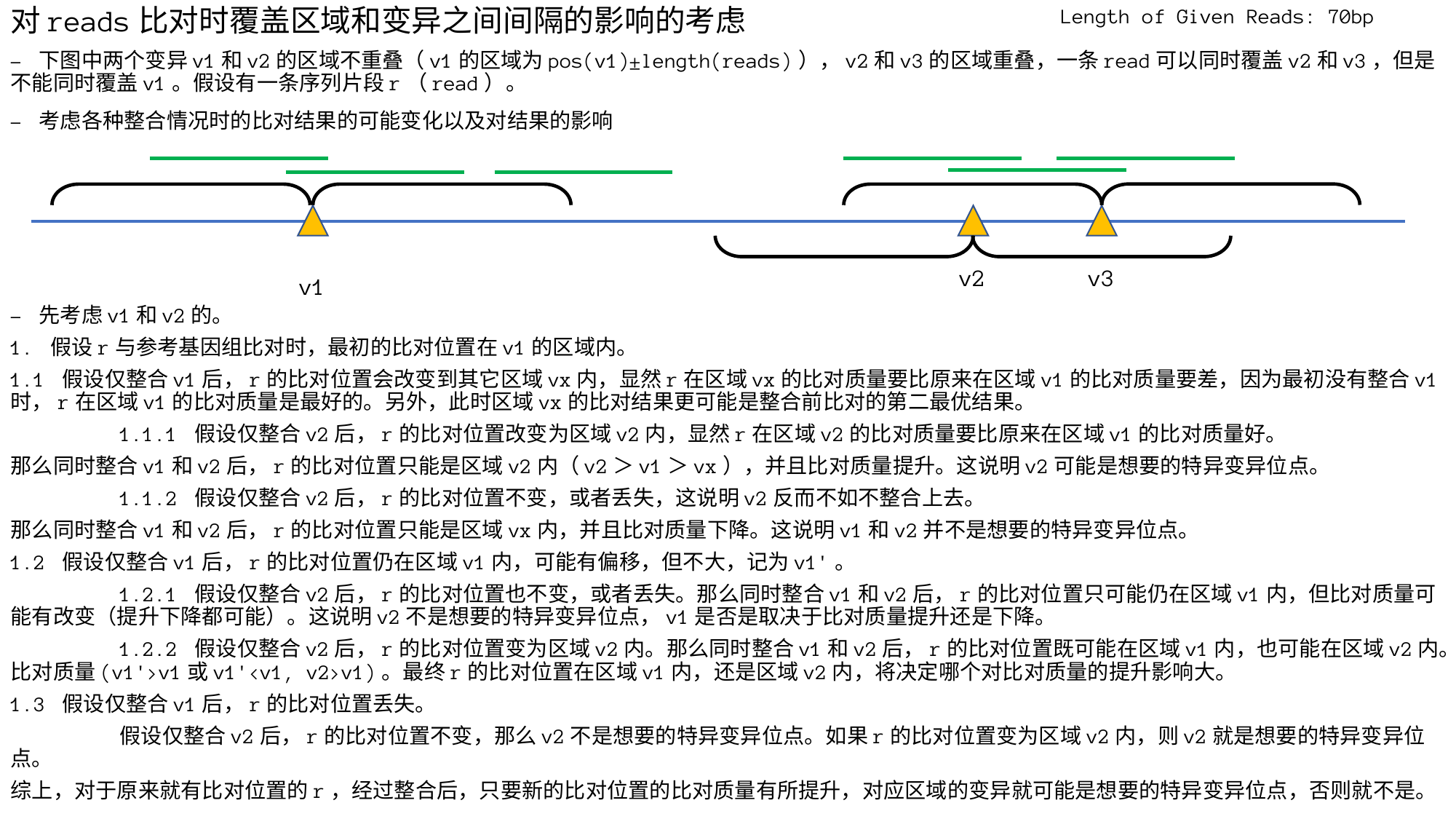

对reads比对时覆盖区域和变异之间间隔的影响的考虑
Length of Given Reads: 70bp
- 下图中两个变异v1和v2的区域不重叠（v1的区域为pos(v1)±length(reads)），v2和v3的区域重叠，一条read可以同时覆盖v2和v3，但是不能同时覆盖v1。假设有一条序列片段r（read）。
- 考虑各种整合情况时的比对结果的可能变化以及对结果的影响

v2
v3
v1
- 先考虑v1和v2的。
1. 假设r与参考基因组比对时，最初的比对位置在v1的区域内。
1.1 假设仅整合v1后，r的比对位置会改变到其它区域vx内，显然r在区域vx的比对质量要比原来在区域v1的比对质量要差，因为最初没有整合v1时，r在区域v1的比对质量是最好的。另外，此时区域vx的比对结果更可能是整合前比对的第二最优结果。
	1.1.1 假设仅整合v2后，r的比对位置改变为区域v2内，显然r在区域v2的比对质量要比原来在区域v1的比对质量好。
那么同时整合v1和v2后，r的比对位置只能是区域v2内（v2＞v1＞vx），并且比对质量提升。这说明v2可能是想要的特异变异位点。
	1.1.2 假设仅整合v2后，r的比对位置不变，或者丢失，这说明v2反而不如不整合上去。
那么同时整合v1和v2后，r的比对位置只能是区域vx内，并且比对质量下降。这说明v1和v2并不是想要的特异变异位点。
1.2 假设仅整合v1后，r的比对位置仍在区域v1内，可能有偏移，但不大，记为v1'。
	1.2.1 假设仅整合v2后，r的比对位置也不变，或者丢失。那么同时整合v1和v2后，r的比对位置只可能仍在区域v1内，但比对质量可能有改变（提升下降都可能）。这说明v2不是想要的特异变异位点，v1是否是取决于比对质量提升还是下降。
	1.2.2 假设仅整合v2后，r的比对位置变为区域v2内。那么同时整合v1和v2后，r的比对位置既可能在区域v1内，也可能在区域v2内。比对质量(v1'>v1或v1'<v1, v2>v1)。最终r的比对位置在区域v1内，还是区域v2内，将决定哪个对比对质量的提升影响大。
1.3 假设仅整合v1后，r的比对位置丢失。
	假设仅整合v2后，r的比对位置不变，那么v2不是想要的特异变异位点。如果r的比对位置变为区域v2内，则v2就是想要的特异变异位点。
综上，对于原来就有比对位置的r，经过整合后，只要新的比对位置的比对质量有所提升，对应区域的变异就可能是想要的特异变异位点，否则就不是。